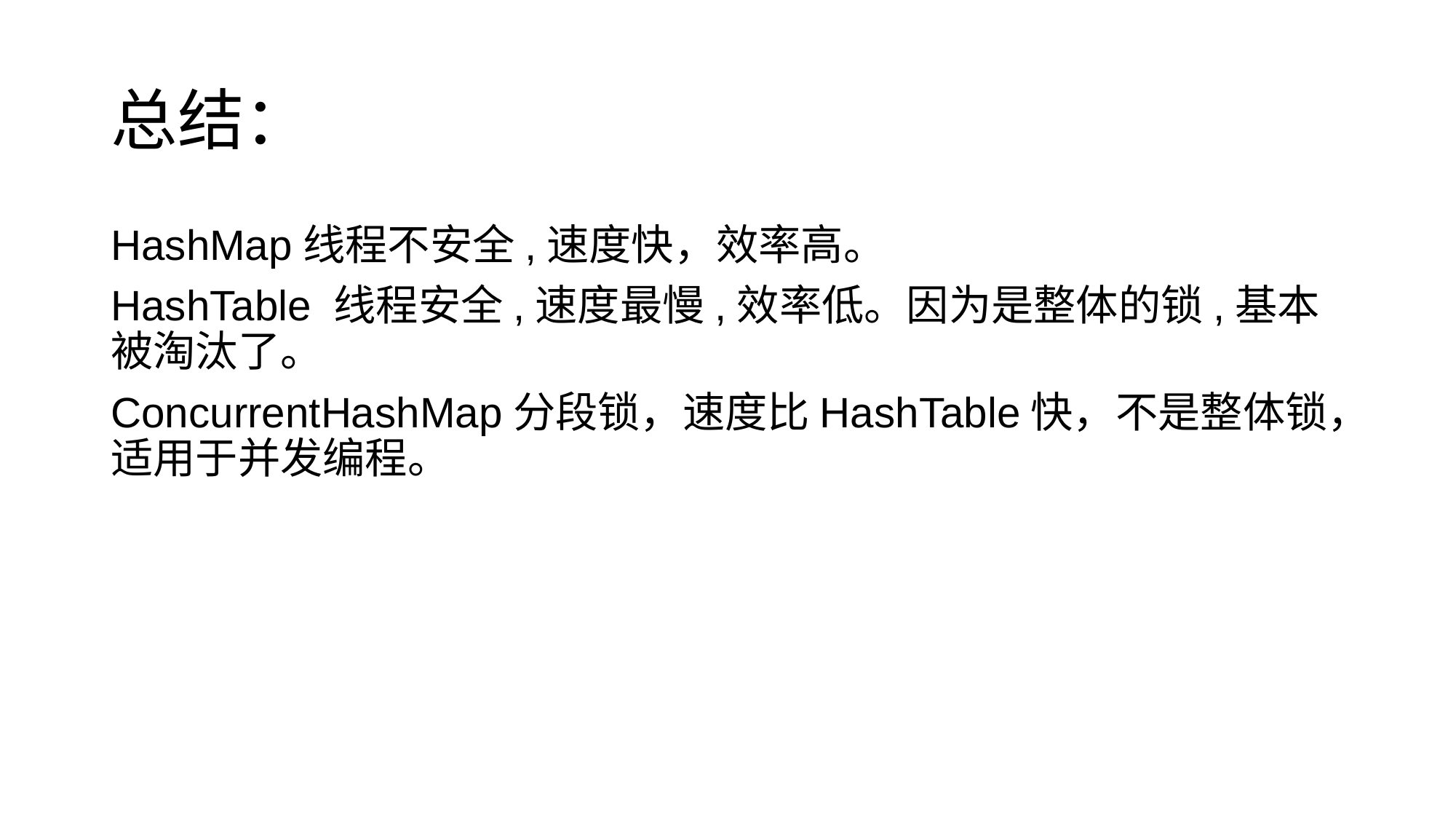

# 总结：
HashMap线程不安全,速度快，效率高。
HashTable 线程安全,速度最慢,效率低。因为是整体的锁,基本被淘汰了。
ConcurrentHashMap分段锁，速度比HashTable快，不是整体锁，适用于并发编程。